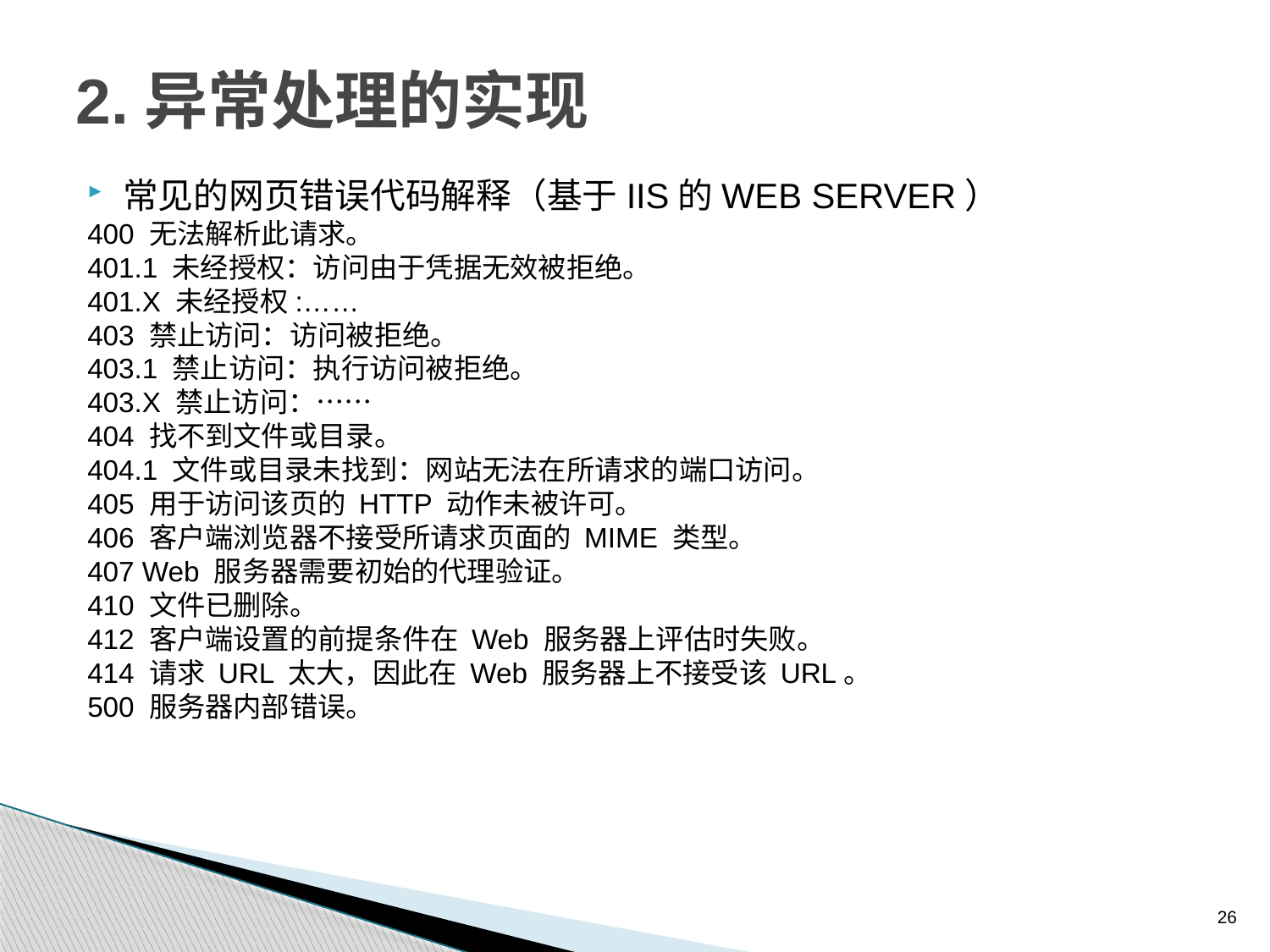

# 2.异常处理的实现
常见的网页错误代码解释（基于IIS的WEB SERVER）
400 无法解析此请求。
401.1 未经授权：访问由于凭据无效被拒绝。
401.X 未经授权:……
403 禁止访问：访问被拒绝。
403.1 禁止访问：执行访问被拒绝。
403.X 禁止访问：……
404 找不到文件或目录。
404.1 文件或目录未找到：网站无法在所请求的端口访问。
405 用于访问该页的 HTTP 动作未被许可。
406 客户端浏览器不接受所请求页面的 MIME 类型。
407 Web 服务器需要初始的代理验证。
410 文件已删除。
412 客户端设置的前提条件在 Web 服务器上评估时失败。
414 请求 URL 太大，因此在 Web 服务器上不接受该 URL。
500 服务器内部错误。
26